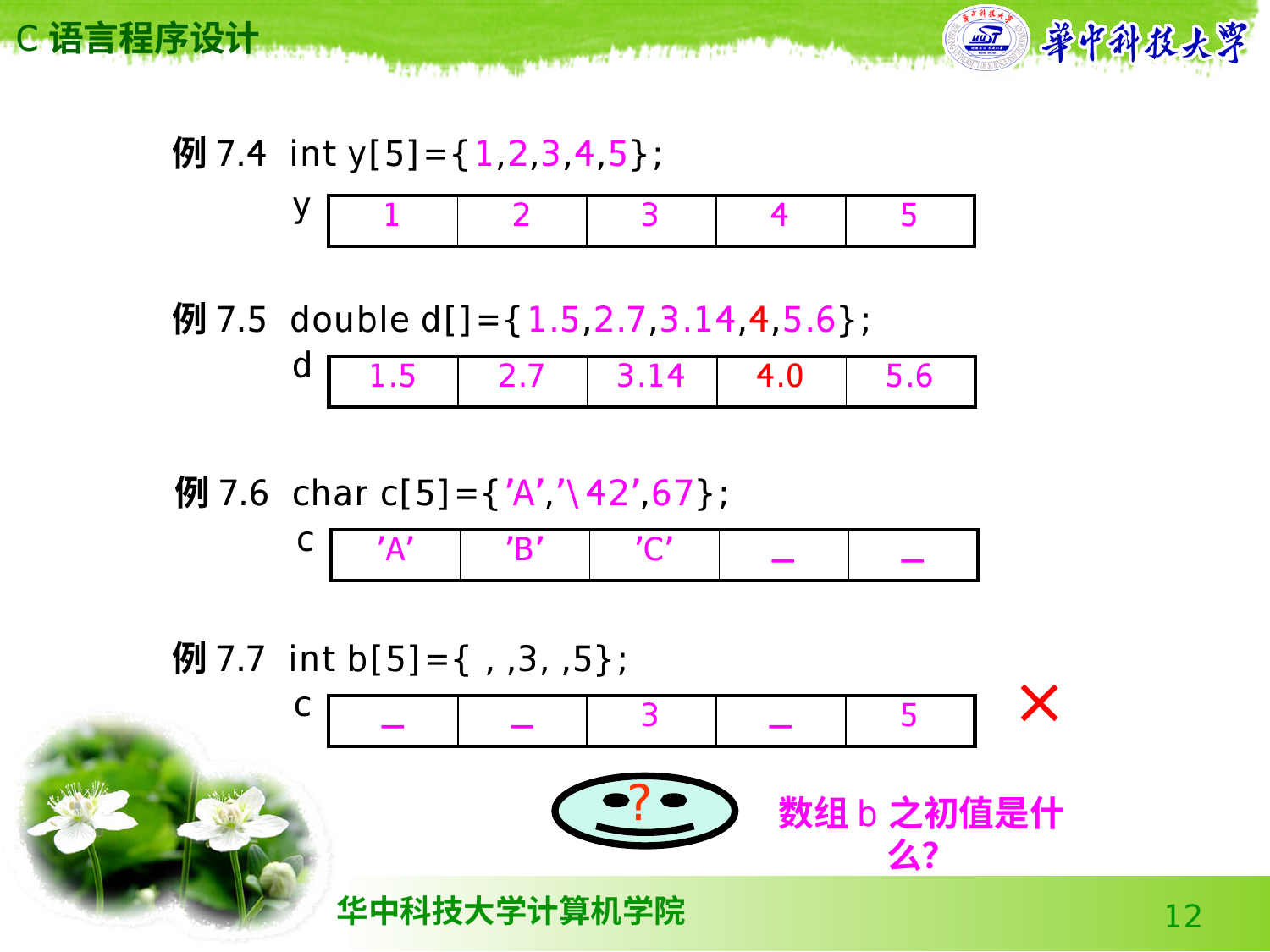

例7.4  int y[5]={1,2,3,4,5};
y
| 1 | 2 | 3 | 4 | 5 |
| --- | --- | --- | --- | --- |
       例7.5  double d[]={1.5,2.7,3.14,4,5.6};
d
| 1.5 | 2.7 | 3.14 | 4.0 | 5.6 |
| --- | --- | --- | --- | --- |
       例7.6  char c[5]={’A’,’\42’,67};
c
| ’A’ | ’B’ | ’C’ | － | － |
| --- | --- | --- | --- | --- |
       例7.7  int b[5]={ , ,3, ,5};
×
c
|  |  |  |  |  |
| --- | --- | --- | --- | --- |
| － | － | 3 | － | 5 |
| --- | --- | --- | --- | --- |
?

数组b之初值是什么？
12